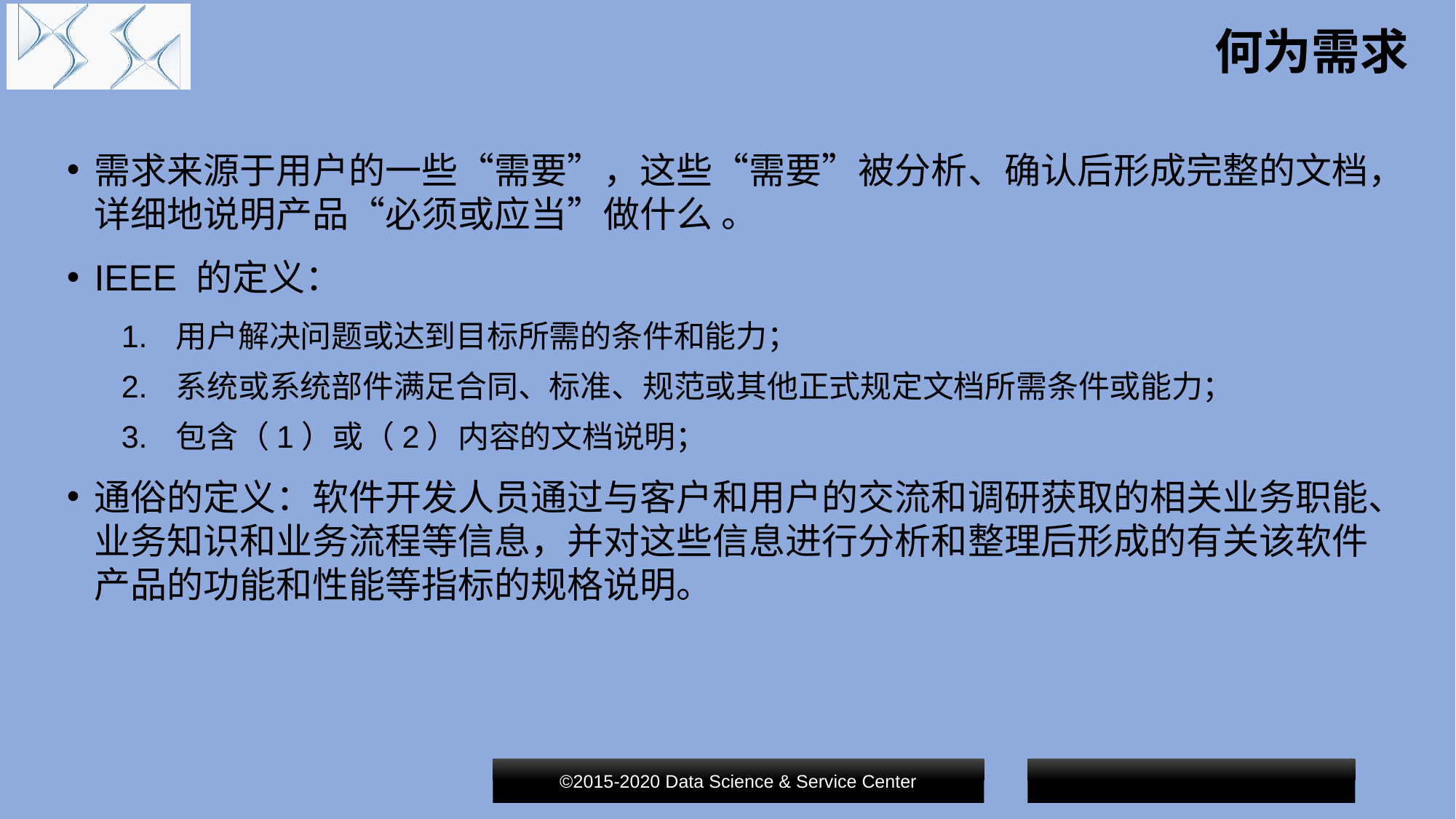

# 何为需求
需求来源于用户的一些“需要”，这些“需要”被分析、确认后形成完整的文档，详细地说明产品“必须或应当”做什么 。
IEEE 的定义：
用户解决问题或达到目标所需的条件和能力；
系统或系统部件满足合同、标准、规范或其他正式规定文档所需条件或能力；
包含（1）或（2）内容的文档说明；
通俗的定义：软件开发人员通过与客户和用户的交流和调研获取的相关业务职能、业务知识和业务流程等信息，并对这些信息进行分析和整理后形成的有关该软件产品的功能和性能等指标的规格说明。

©2015-2020 Data Science & Service Center
3